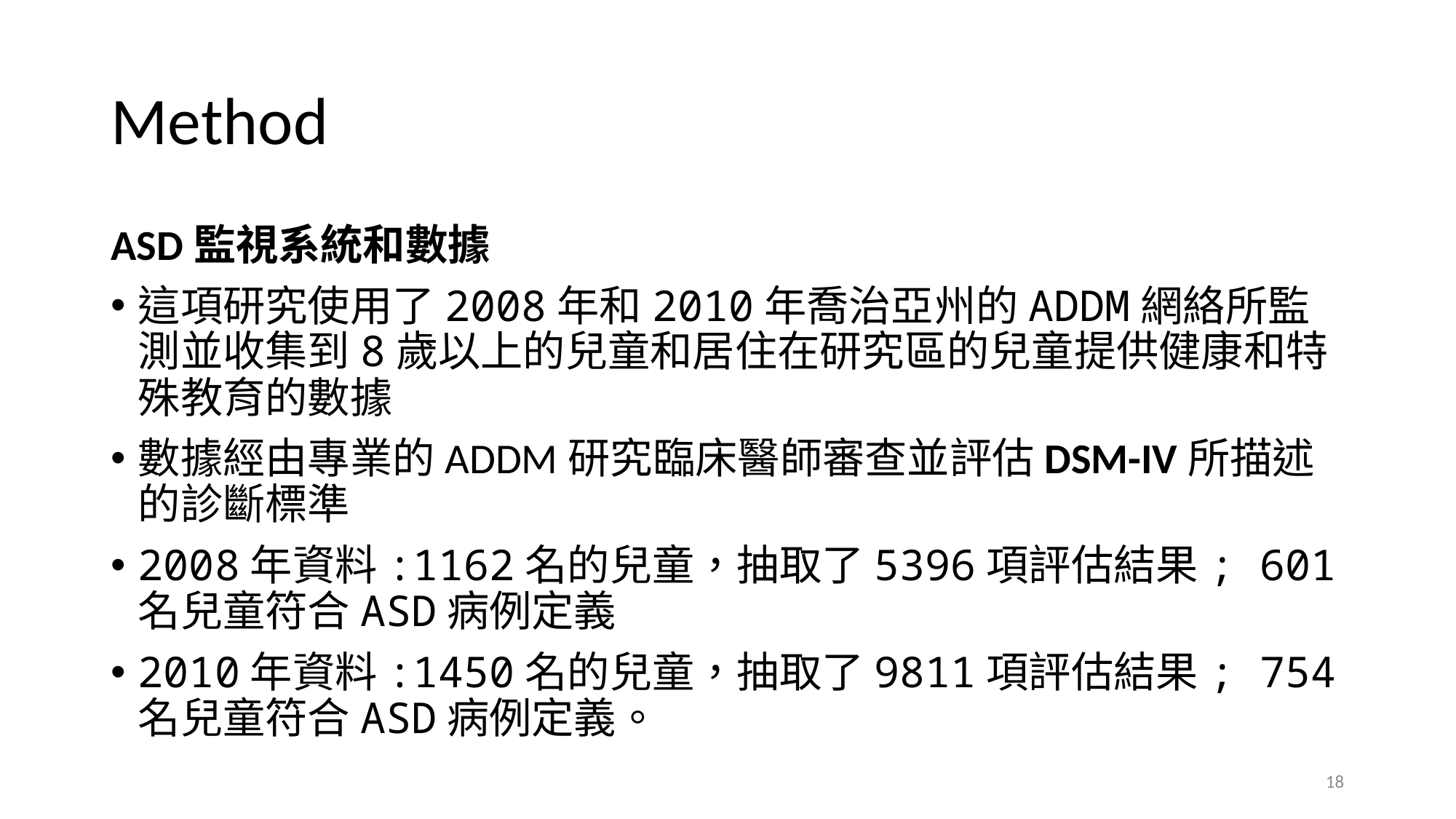

# Method
ASD監視系統和數據
這項研究使用了2008年和2010年喬治亞州的ADDM網絡所監測並收集到8歲以上的兒童和居住在研究區的兒童提供健康和特殊教育的數據
數據經由專業的ADDM研究臨床醫師審查並評估DSM-IV所描述的診斷標準
2008年資料:1162名的兒童，抽取了5396項評估結果; 601名兒童符合ASD病例定義
2010年資料:1450名的兒童，抽取了9811項評估結果; 754名兒童符合ASD病例定義。
18